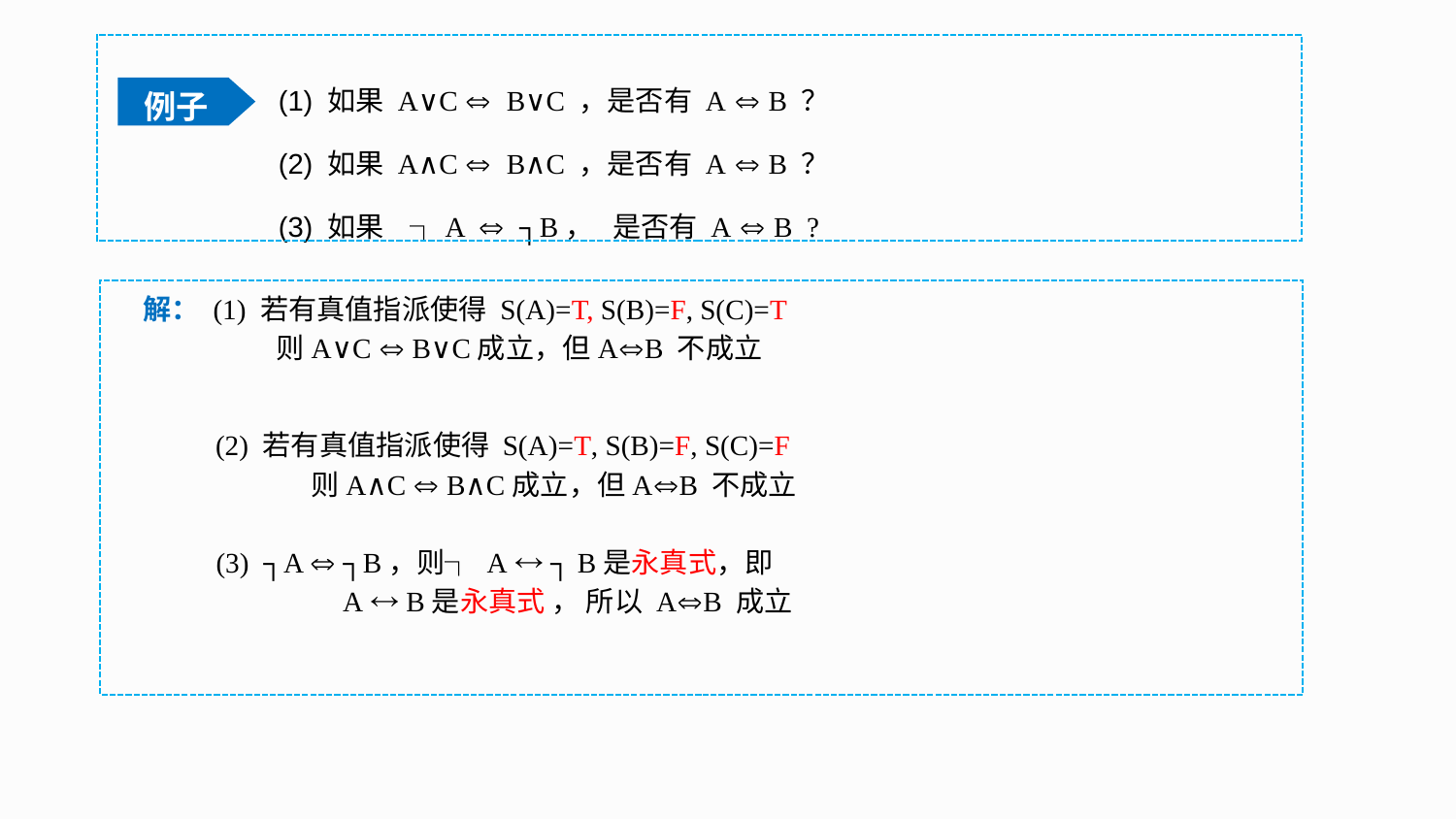

(1) 如果 A∨C ⇔  B∨C ，是否有 A ⇔ B ？
(2) 如果 A∧C ⇔  B∧C ，是否有 A ⇔ B ？
(3) 如果    ┐A  ⇔  ┐B，   是否有 A ⇔ B  ?
例子

解： (1) 若有真值指派使得 S(A)=T, S(B)=F, S(C)=T
                    则A∨C ⇔ B∨C成立，但A⇔B 不成立
(2) 若有真值指派使得 S(A)=T, S(B)=F, S(C)=F
              则A∧C ⇔ B∧C成立，但A⇔B 不成立
(3)  ┐A ⇔ ┐B，则┐ A ↔ ┐ B是永真式，即
                  A ↔ B是永真式 ， 所以 A⇔B 成立